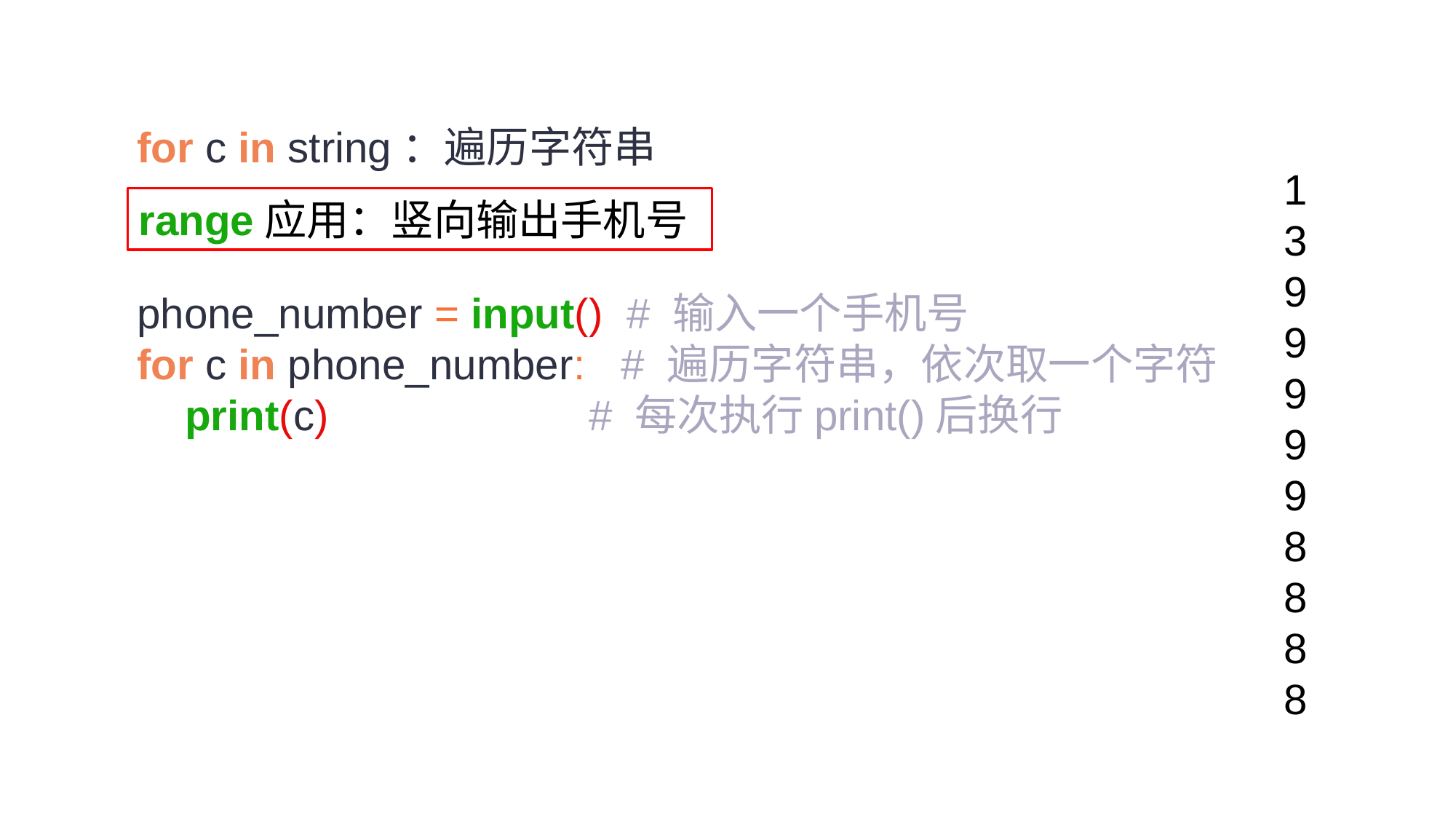

for c in string：遍历字符串
1
3
9
9
9
9
9
8
8
8
8
range应用：竖向输出手机号
phone_number = input()  # 输入一个手机号
for c in phone_number:   # 遍历字符串，依次取一个字符
    print(c)                      # 每次执行print()后换行